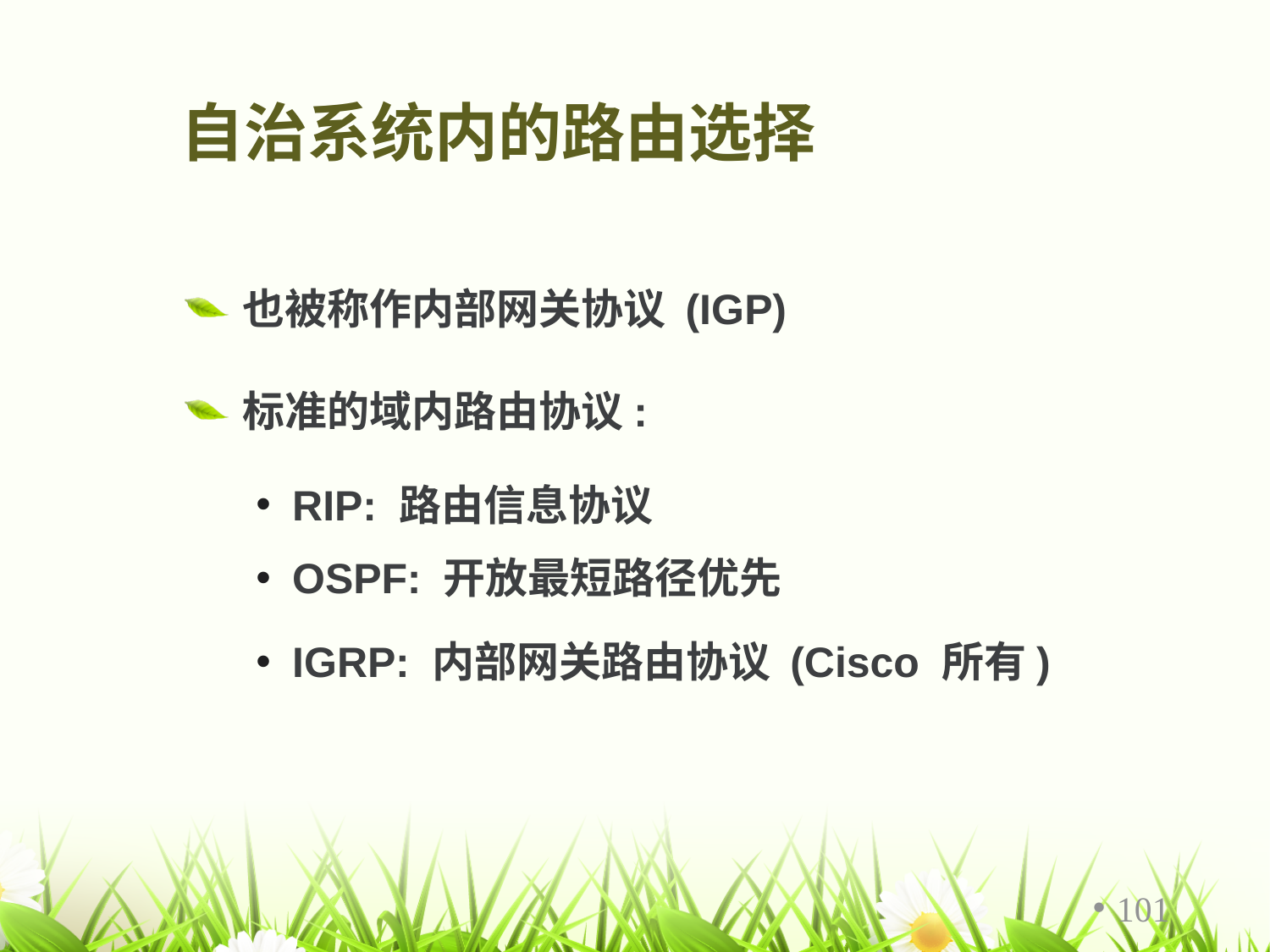

# 自治系统内的路由选择
也被称作内部网关协议 (IGP)
标准的域内路由协议:

RIP: 路由信息协议

OSPF: 开放最短路径优先

IGRP: 内部网关路由协议 (Cisco 所有)
101